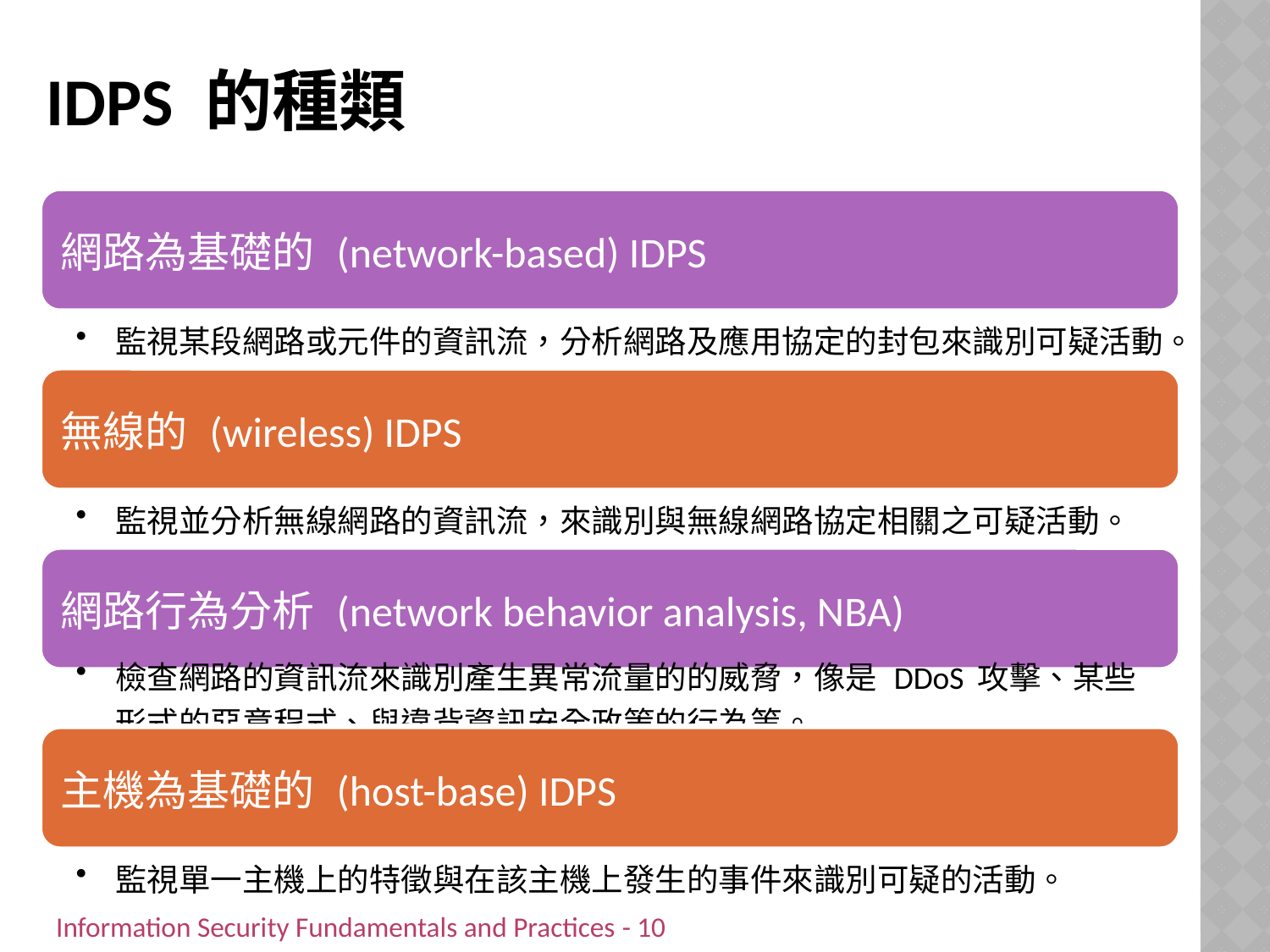

# IDPS 的種類
網路為基礎的 (network-based) IDPS
監視某段網路或元件的資訊流，分析網路及應用協定的封包來識別可疑活動。
無線的 (wireless) IDPS
監視並分析無線網路的資訊流，來識別與無線網路協定相關之可疑活動。
網路行為分析 (network behavior analysis, NBA)
主機為基礎的 (host-base) IDPS
檢查網路的資訊流來識別產生異常流量的的威脅，像是 DDoS 攻擊、某些形式的惡意程式、與違背資訊安全政策的行為等。
監視單一主機上的特徵與在該主機上發生的事件來識別可疑的活動。